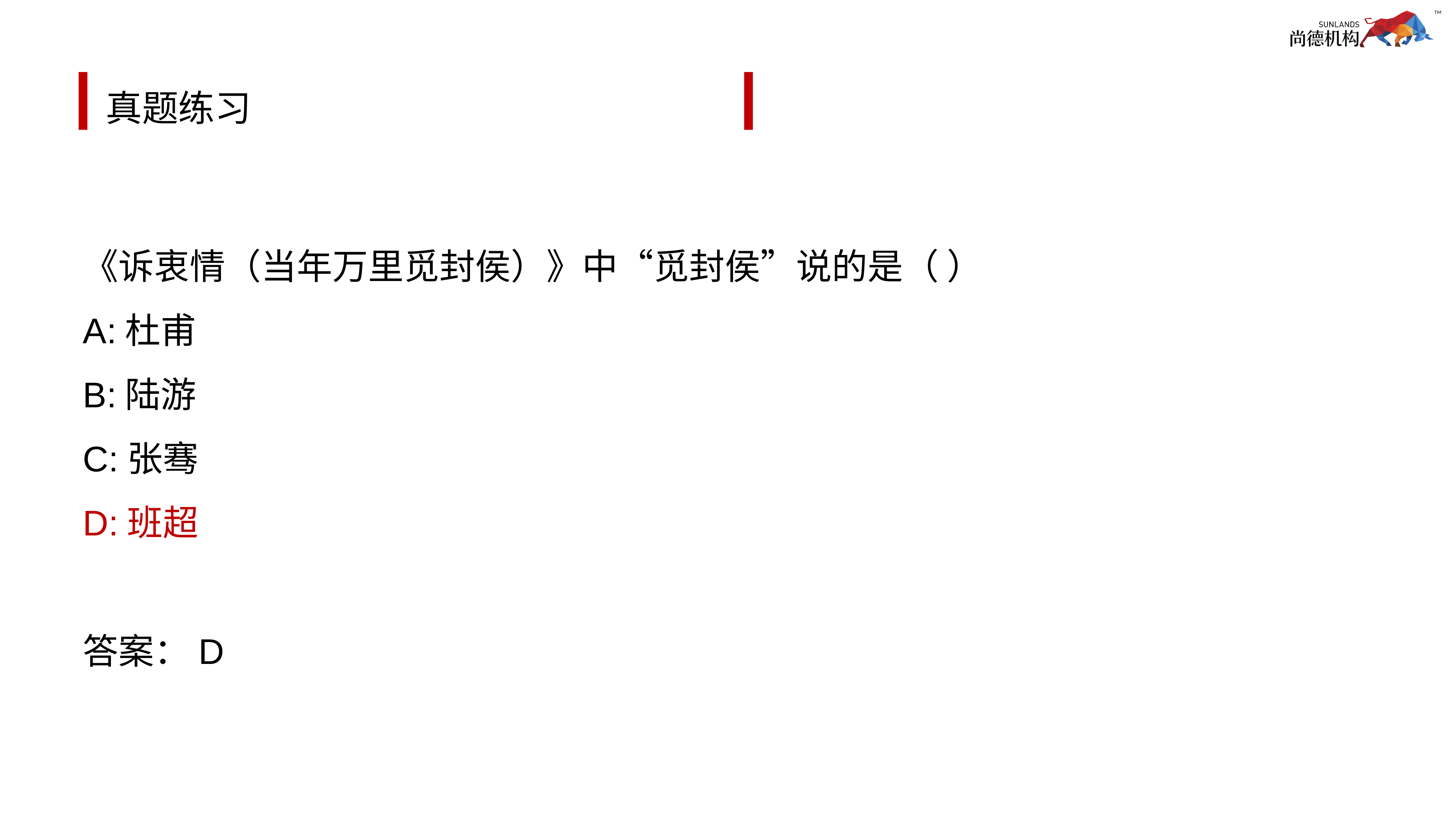

# 真题练习
《诉衷情（当年万里觅封侯）》中“觅封侯”说的是（ ）
A:杜甫
B:陆游
C:张骞
D:班超

答案：D